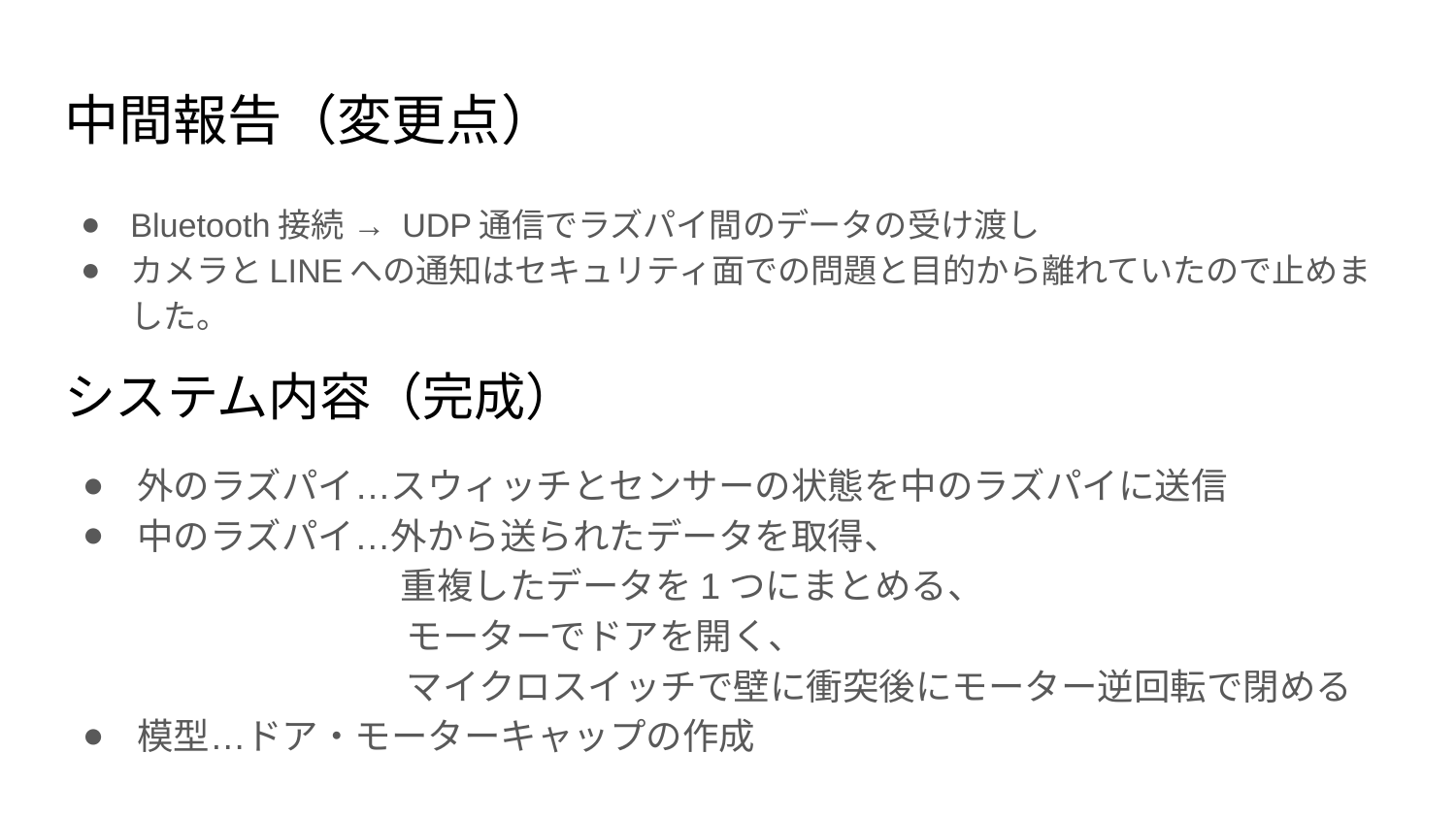

# 中間報告（変更点）
Bluetooth接続 → UDP通信でラズパイ間のデータの受け渡し
カメラとLINEへの通知はセキュリティ面での問題と目的から離れていたので止めました。

システム内容（完成）
外のラズパイ…スウィッチとセンサーの状態を中のラズパイに送信
中のラズパイ…外から送られたデータを取得、
  重複したデータを1つにまとめる、
  モーターでドアを開く、
  マイクロスイッチで壁に衝突後にモーター逆回転で閉める
模型…ドア・モーターキャップの作成